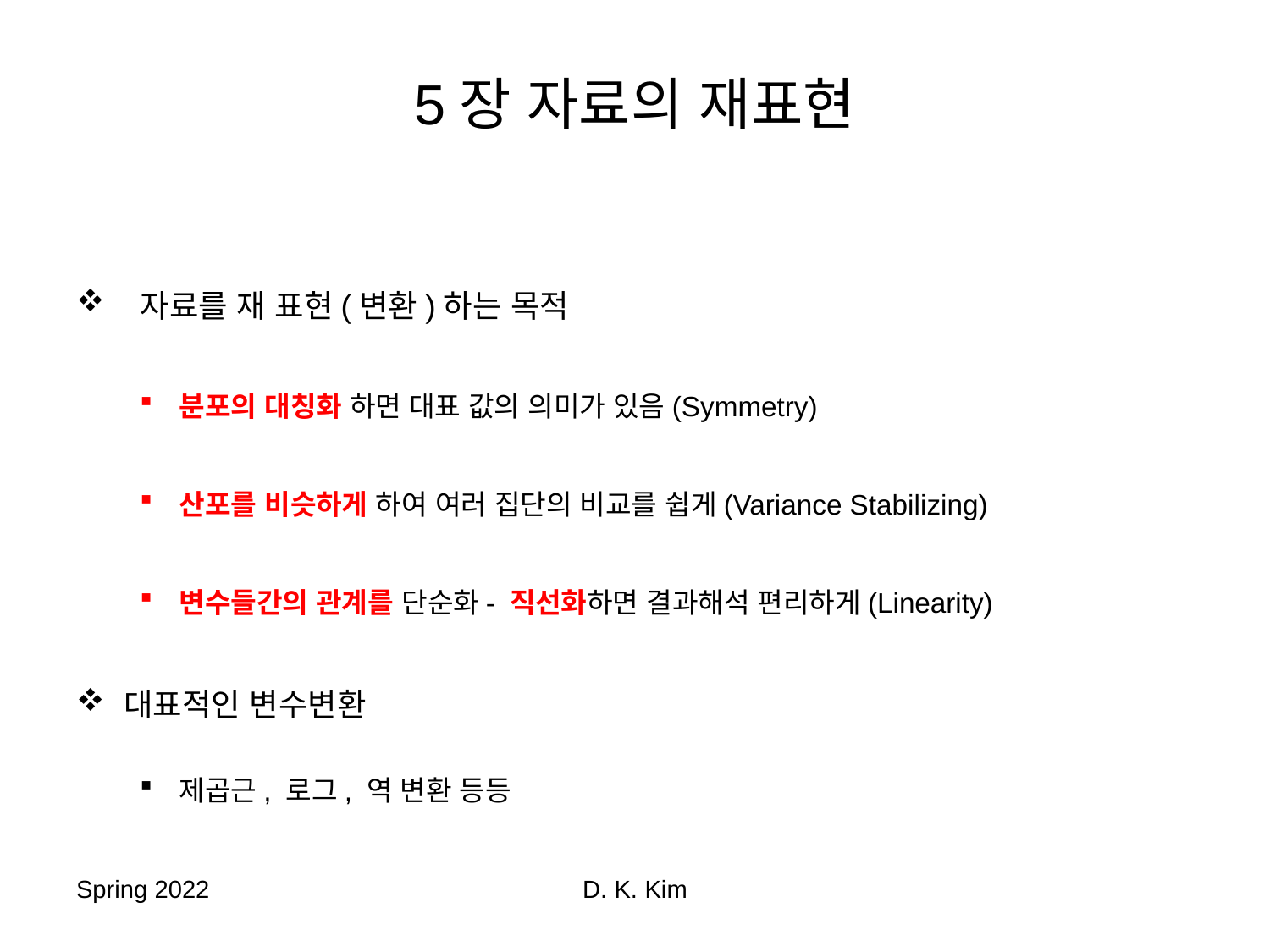

# 5장 자료의 재표현

 자료를 재 표현(변환)하는 목적

분포의 대칭화 하면 대표 값의 의미가 있음(Symmetry)

산포를 비슷하게 하여 여러 집단의 비교를 쉽게(Variance Stabilizing)

변수들간의 관계를 단순화- 직선화하면 결과해석 편리하게(Linearity)

대표적인 변수변환

제곱근, 로그, 역 변환 등등

Spring 2022
D. K. Kim